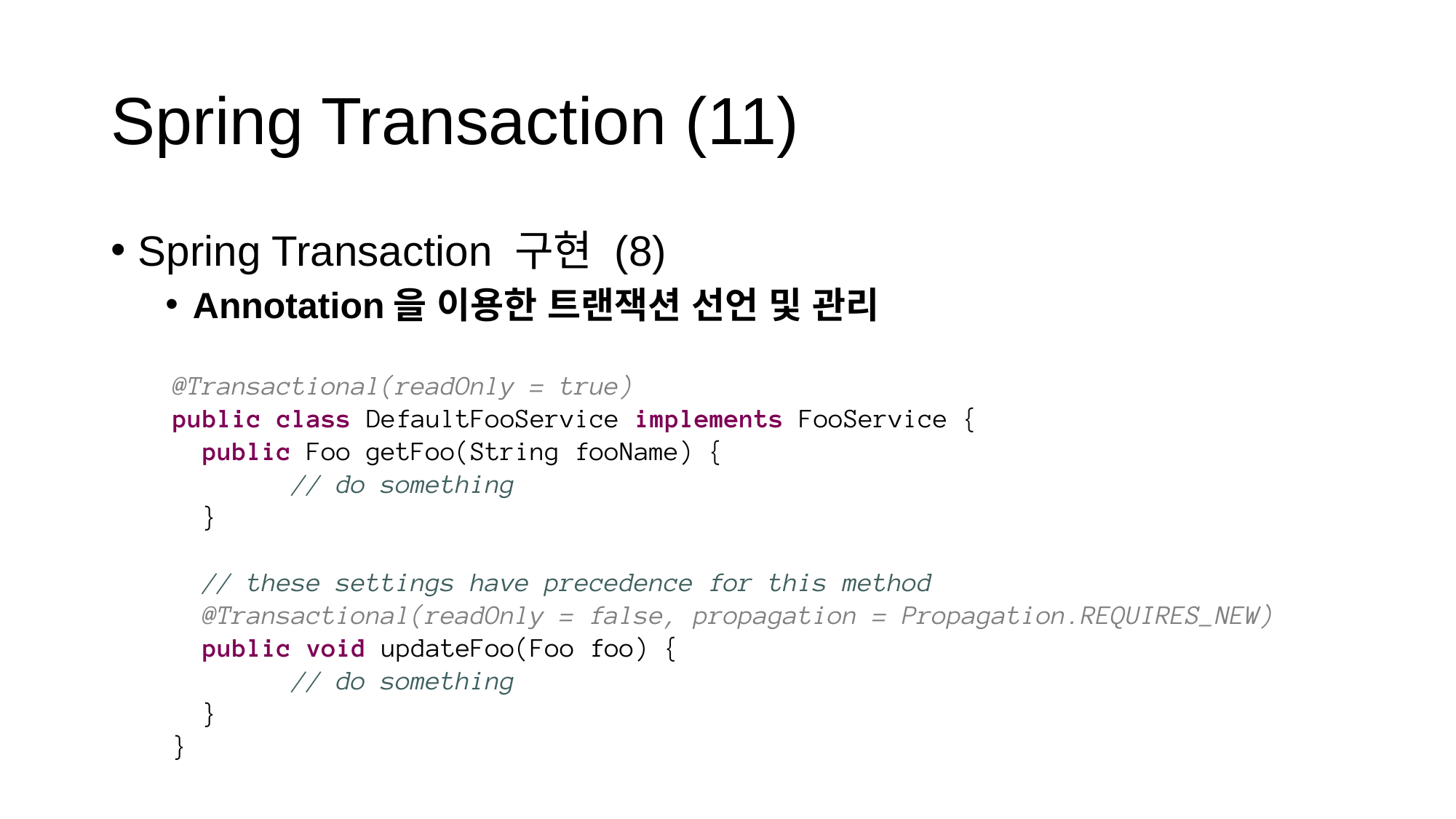

# Spring Transaction (11)
Spring Transaction 구현 (8)
Annotation을 이용한 트랜잭션 선언 및 관리
@Transactional(readOnly = true)
public class DefaultFooService implements FooService {
  public Foo getFoo(String fooName) {
        // do something
  }

  // these settings have precedence for this method
  @Transactional(readOnly = false, propagation = Propagation.REQUIRES_NEW)
  public void updateFoo(Foo foo) {
        // do something
  }
}